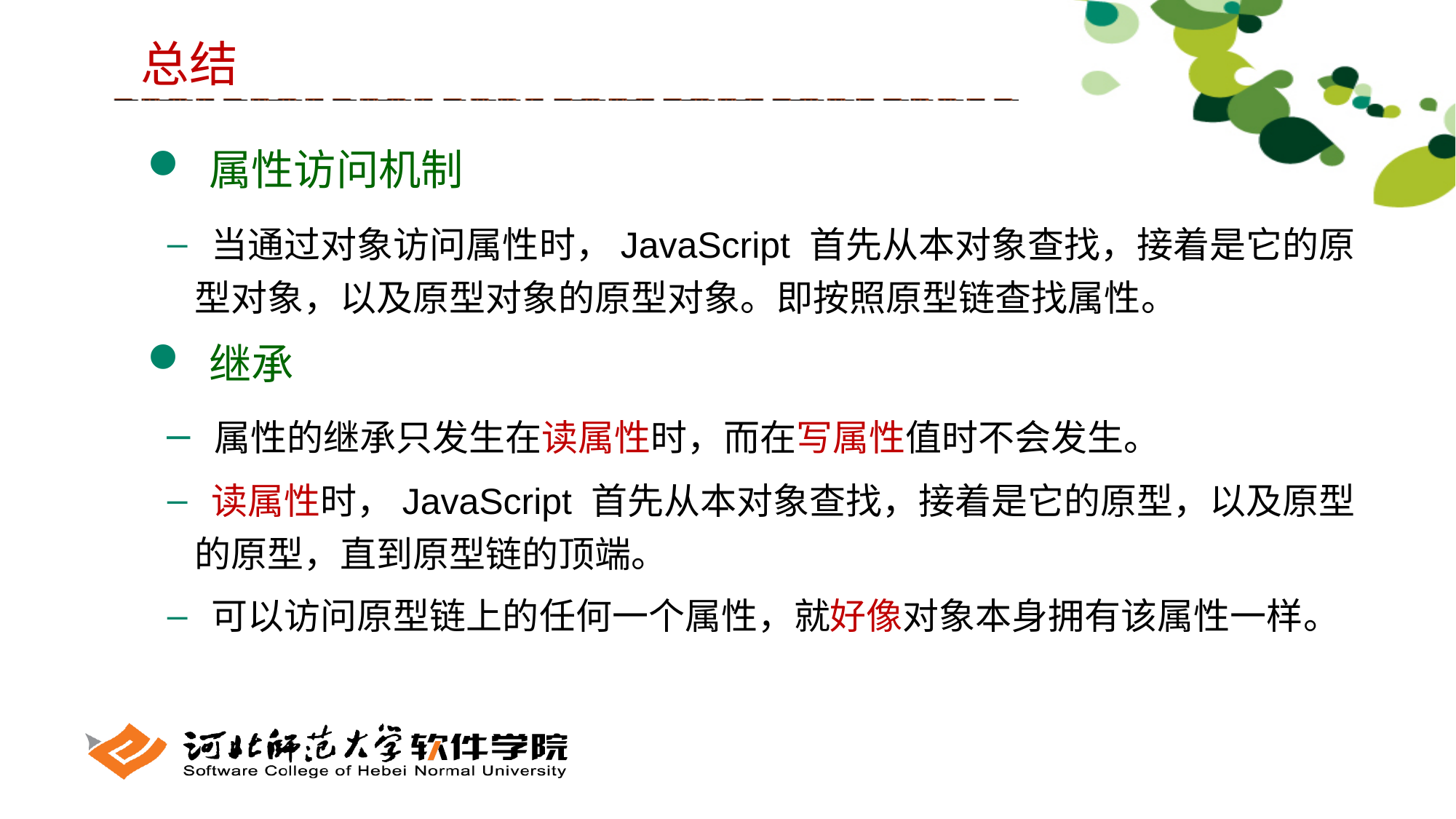

总结
 属性访问机制
 当通过对象访问属性时，JavaScript 首先从本对象查找，接着是它的原型对象，以及原型对象的原型对象。即按照原型链查找属性。
 继承
 属性的继承只发生在读属性时，而在写属性值时不会发生。
 读属性时，JavaScript 首先从本对象查找，接着是它的原型，以及原型的原型，直到原型链的顶端。
 可以访问原型链上的任何一个属性，就好像对象本身拥有该属性一样。